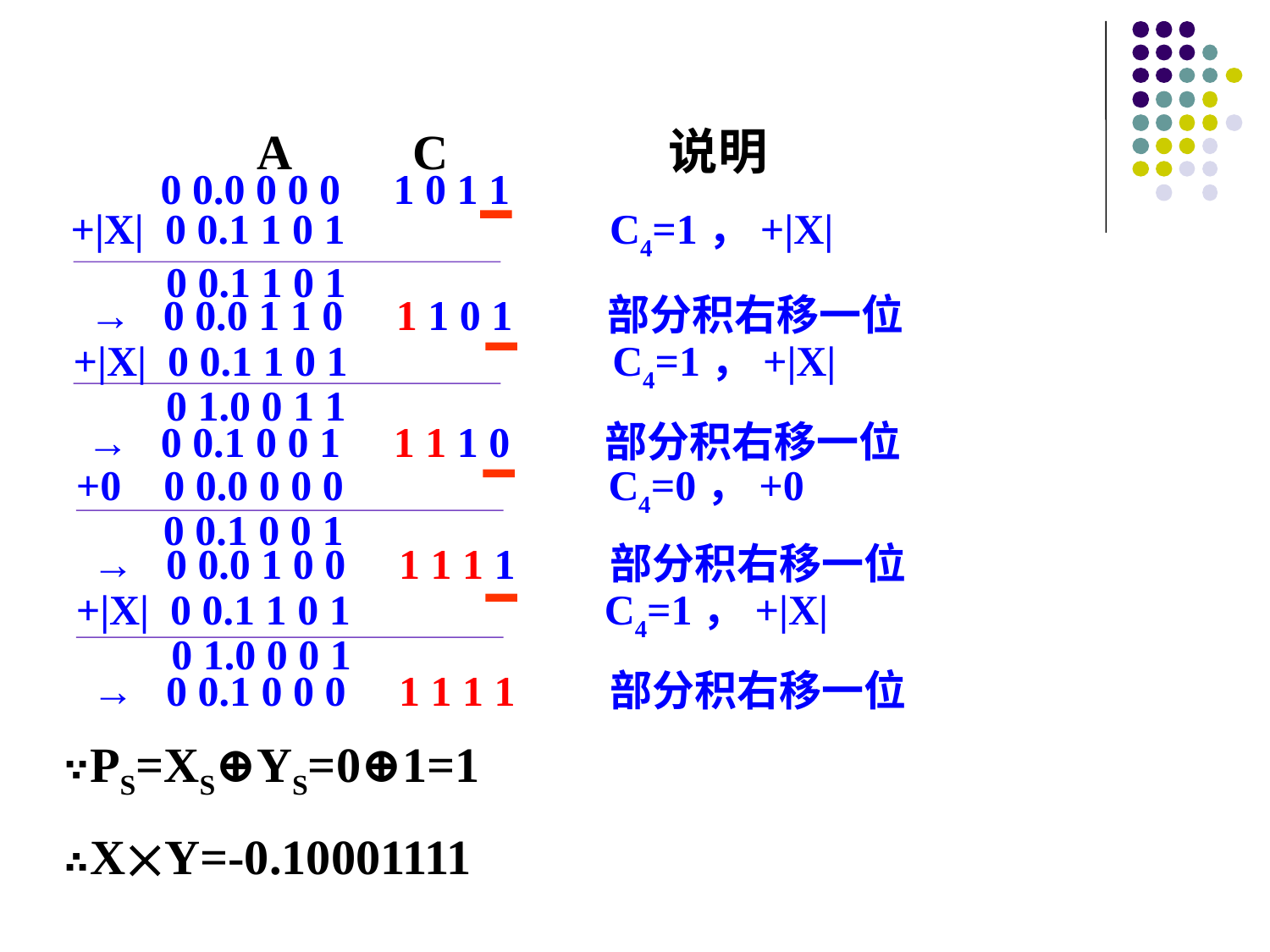

A          C                 说明
0 0.0 0 0 0     1 0 1 1
+|X|  0 0.1 1 0 1                         C4=1，+|X|

0 0.1 1 0 1

→   0 0.0 1 1 0     1 1 0 1        部分积右移一位
+|X|  0 0.1 1 0 1                         C4=1，+|X|

0 1.0 0 1 1

→   0 0.1 0 0 1     1 1 1 0        部分积右移一位
+0    0 0.0 0 0 0                         C4=0，+0

0 0.1 0 0 1

→   0 0.0 1 0 0     1 1 1 1        部分积右移一位
+|X|  0 0.1 1 0 1                        C4=1，+|X|

0 1.0 0 0 1

→   0 0.1 0 0 0     1 1 1 1        部分积右移一位
∵PS=XS⊕YS=0⊕1=1
∴X×Y=-0.10001111
102